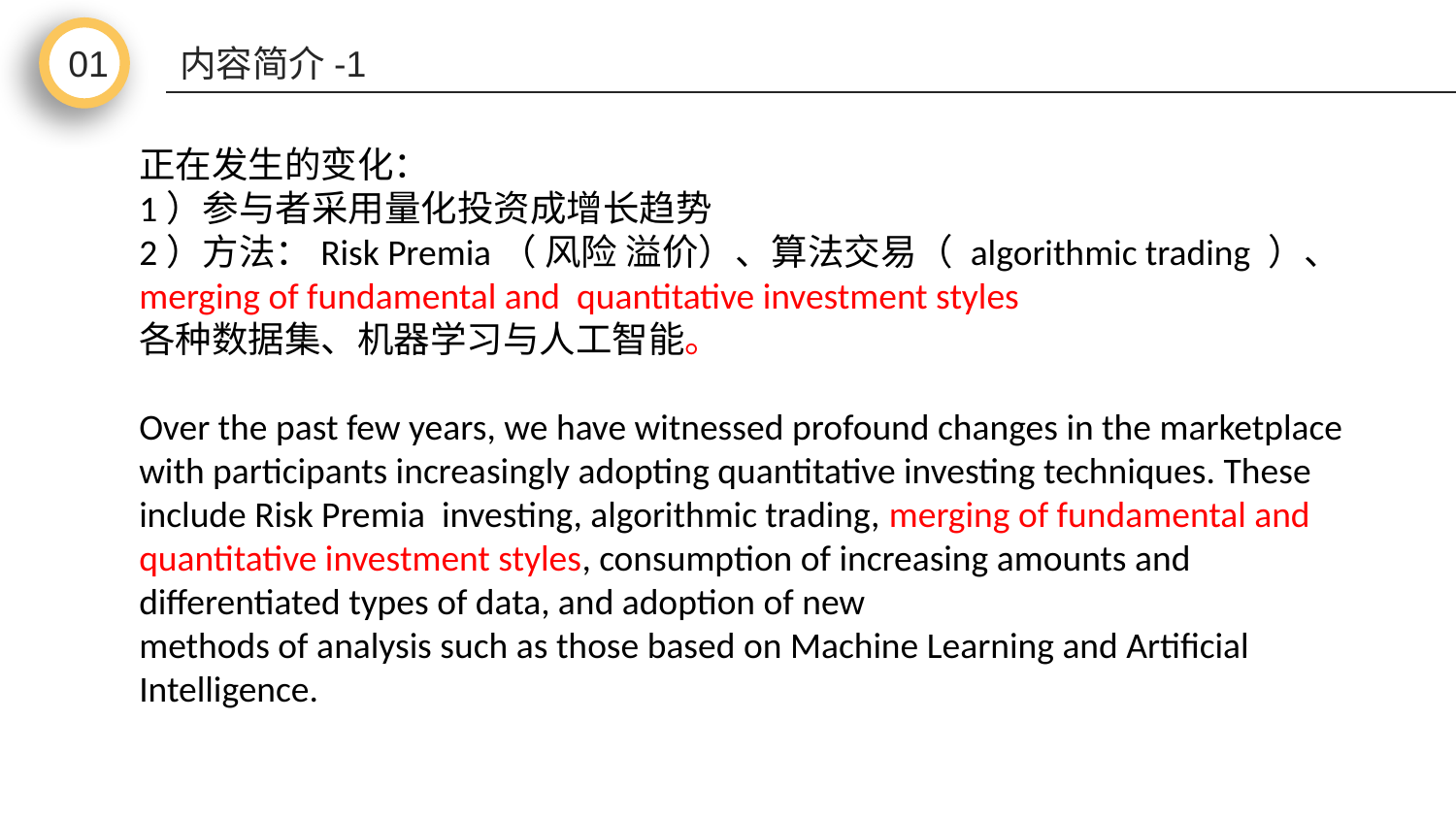

01
内容简介-1
正在发生的变化：
1）参与者采用量化投资成增长趋势
2）方法：Risk Premia（ 风险 溢价）、算法交易（ algorithmic trading ）、 merging of fundamental and  quantitative investment styles
各种数据集、机器学习与人工智能。

Over the past few years, we have witnessed profound changes in the marketplace with participants increasingly adopting quantitative investing techniques. These include Risk Premia  investing, algorithmic trading, merging of fundamental and
quantitative investment styles, consumption of increasing amounts and differentiated types of data, and adoption of new
methods of analysis such as those based on Machine Learning and Artificial Intelligence.